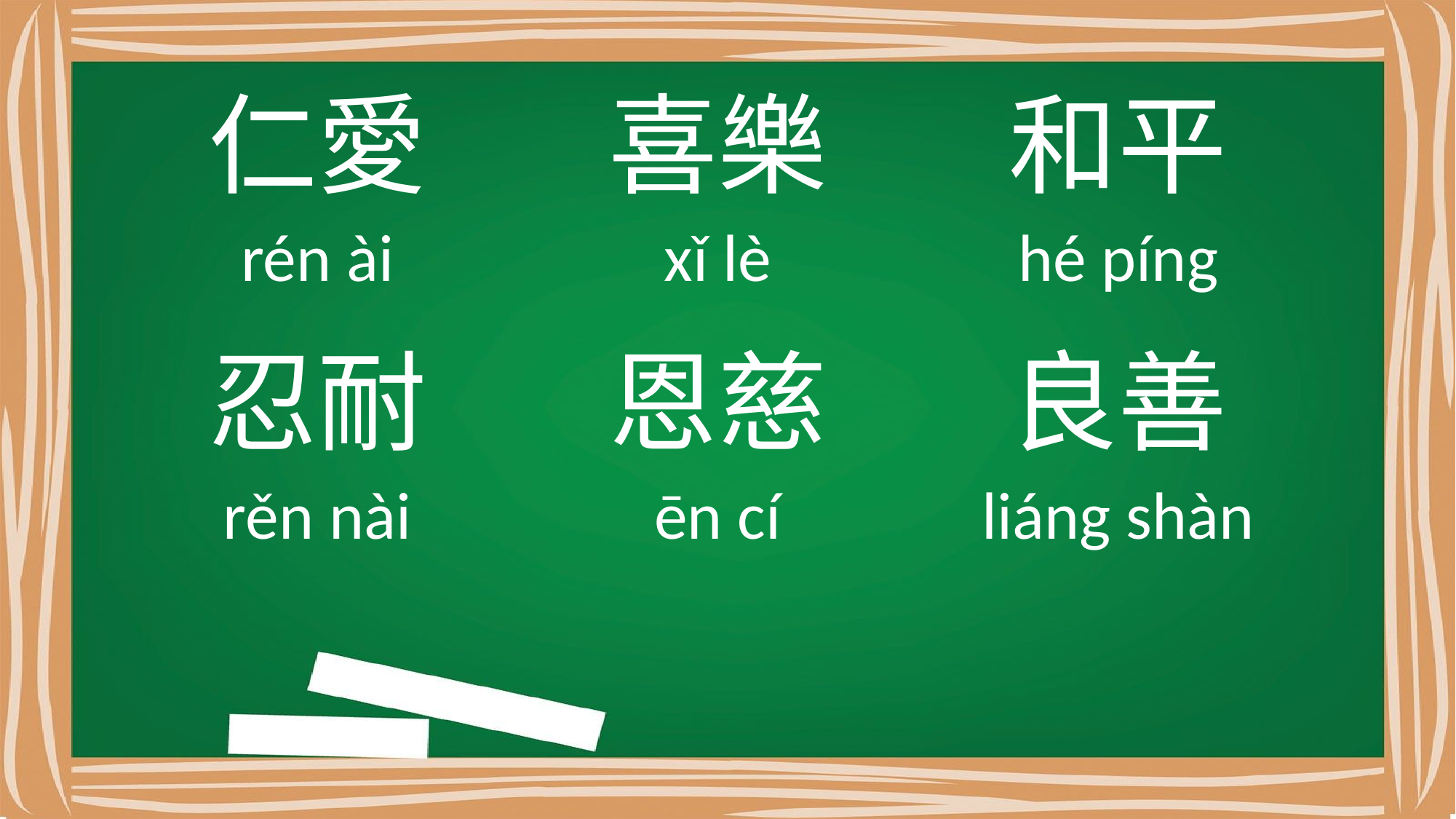

和平
hé píng
仁愛
rén ài
喜樂
xǐ lè
良善
liáng shàn
恩慈
ēn cí
忍耐
rěn nài